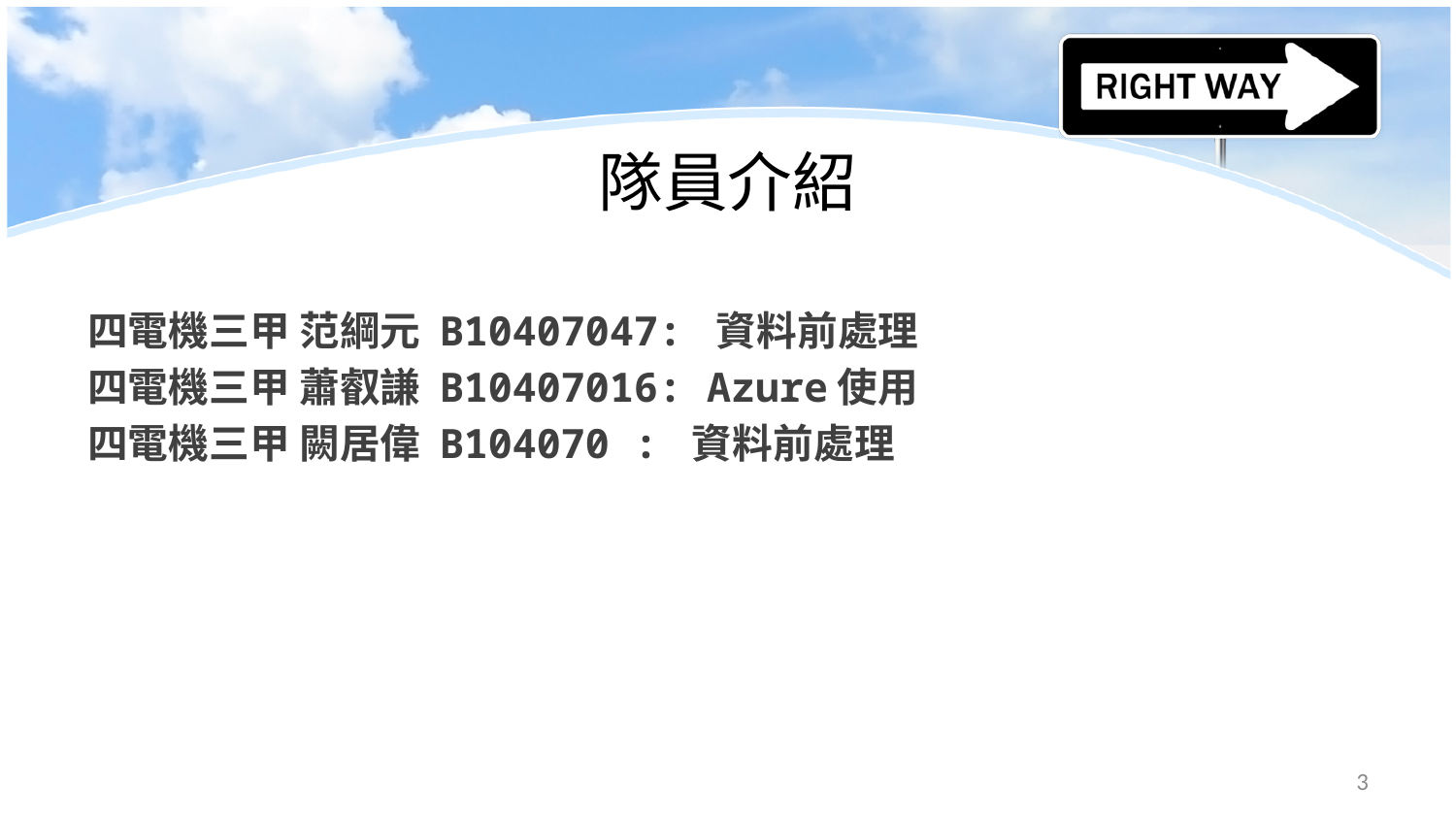

隊員介紹
四電機三甲 范綱元 B10407047: 資料前處理
四電機三甲 蕭叡謙 B10407016: Azure使用
四電機三甲 闕居偉 B104070 : 資料前處理

3